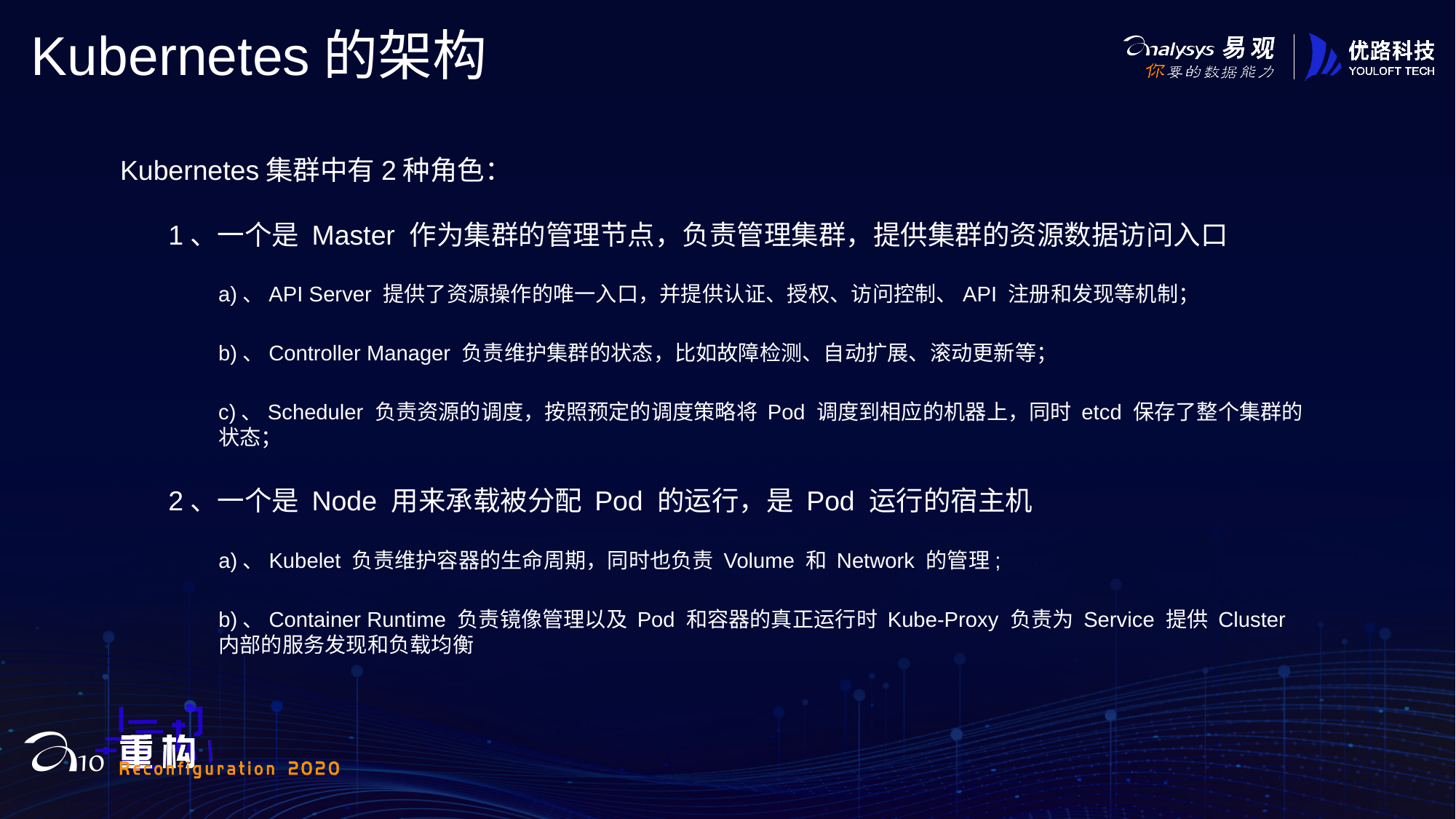

# Kubernetes的架构
Kubernetes集群中有2种角色：
1、一个是 Master 作为集群的管理节点，负责管理集群，提供集群的资源数据访问入口
a)、API Server 提供了资源操作的唯一入口，并提供认证、授权、访问控制、API 注册和发现等机制；
b)、Controller Manager 负责维护集群的状态，比如故障检测、自动扩展、滚动更新等；
c)、Scheduler 负责资源的调度，按照预定的调度策略将 Pod 调度到相应的机器上，同时 etcd 保存了整个集群的状态；
2、一个是 Node 用来承载被分配 Pod 的运行，是 Pod 运行的宿主机
a)、Kubelet 负责维护容器的生命周期，同时也负责 Volume 和 Network 的管理;
b)、Container Runtime 负责镜像管理以及 Pod 和容器的真正运行时 Kube-Proxy 负责为 Service 提供 Cluster 内部的服务发现和负载均衡